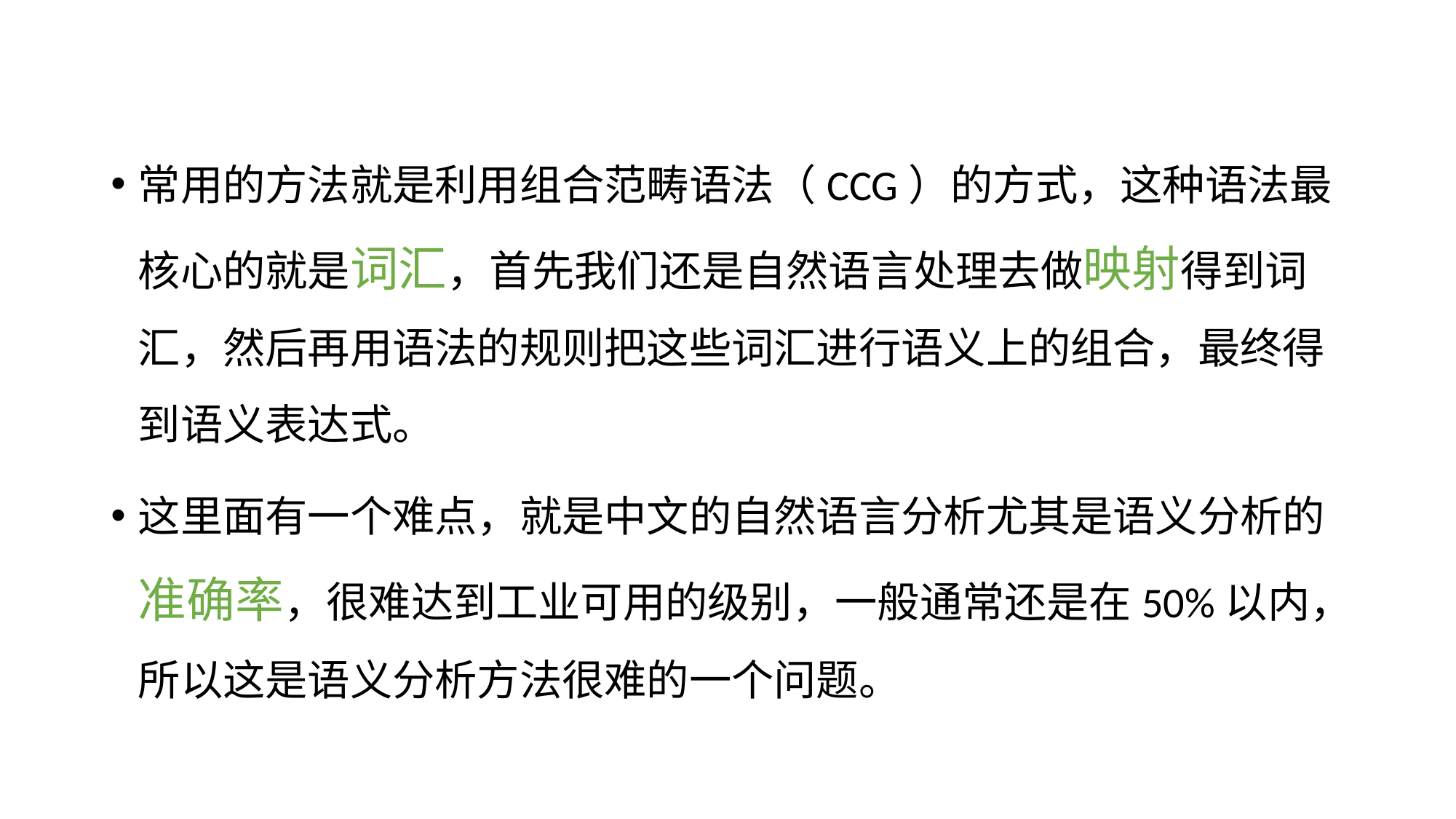

常用的方法就是利用组合范畴语法（CCG）的方式，这种语法最核心的就是词汇，首先我们还是自然语言处理去做映射得到词汇，然后再用语法的规则把这些词汇进行语义上的组合，最终得到语义表达式。
这里面有一个难点，就是中文的自然语言分析尤其是语义分析的准确率，很难达到工业可用的级别，一般通常还是在50%以内，所以这是语义分析方法很难的一个问题。